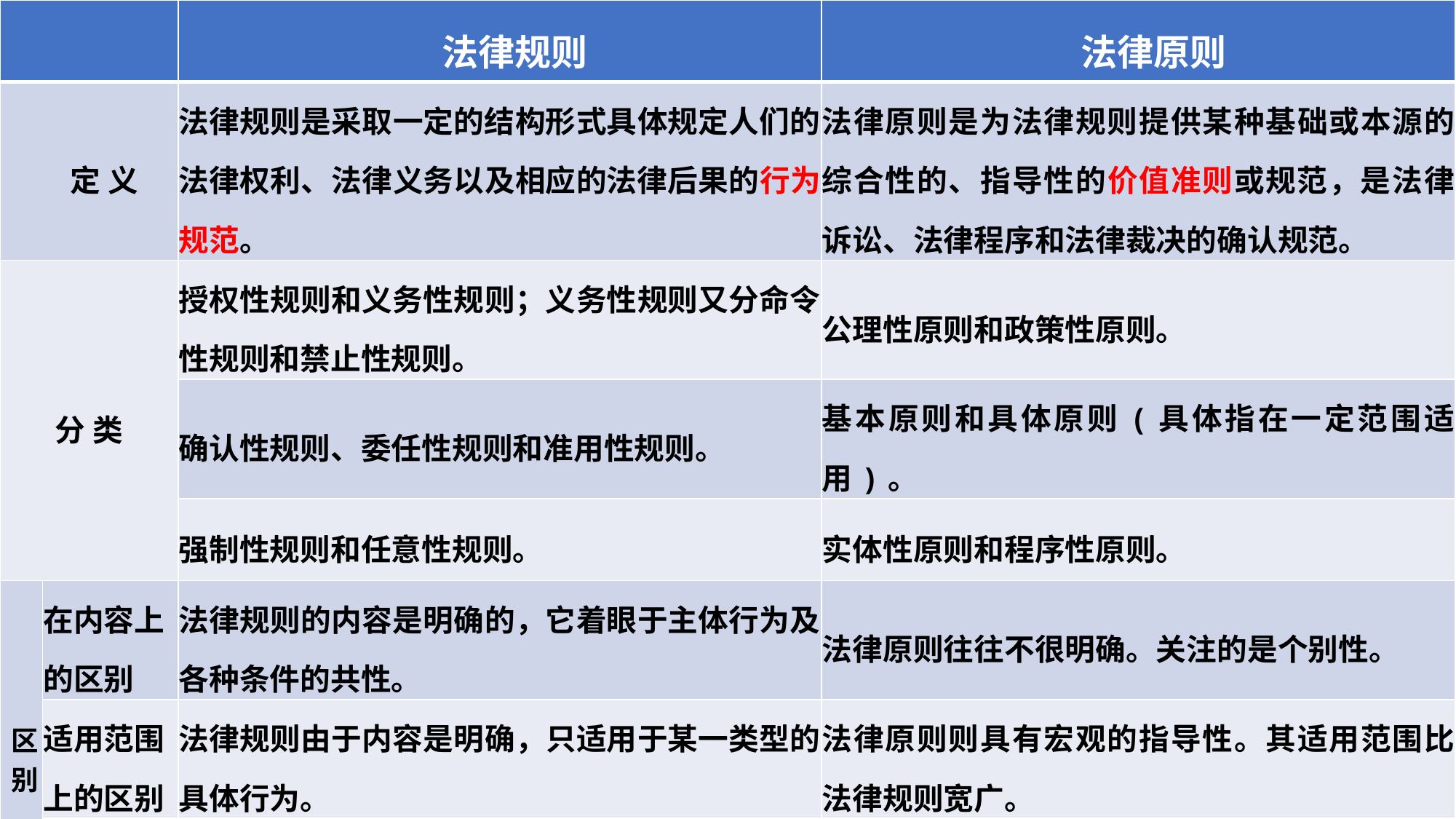

|  |  | 法律规则 | 法律原则 |
| --- | --- | --- | --- |
| 定 义 |  | 法律规则是采取一定的结构形式具体规定人们的法律权利、法律义务以及相应的法律后果的行为规范。 | 法律原则是为法律规则提供某种基础或本源的综合性的、指导性的价值准则或规范，是法律诉讼、法律程序和法律裁决的确认规范。 |
| 分 类 |  | 授权性规则和义务性规则；义务性规则又分命令性规则和禁止性规则。 | 公理性原则和政策性原则。 |
|  |  | 确认性规则、委任性规则和准用性规则。 | 基本原则和具体原则(具体指在一定范围适用)。 |
|  |  | 强制性规则和任意性规则。 | 实体性原则和程序性原则。 |
| 区别 | 在内容上的区别 | 法律规则的内容是明确的，它着眼于主体行为及各种条件的共性。 | 法律原则往往不很明确。关注的是个别性。 |
|  | 适用范围上的区别 | 法律规则由于内容是明确，只适用于某一类型的具体行为。 | 法律原则则具有宏观的指导性。其适用范围比法律规则宽广。 |
|  | 适用方式上的区别 | 法律规则是以“全有全无”的方式应用于个案当中。 | 法律原则则相反。它不是以“全有全无”的方式应用于个案当中。 |